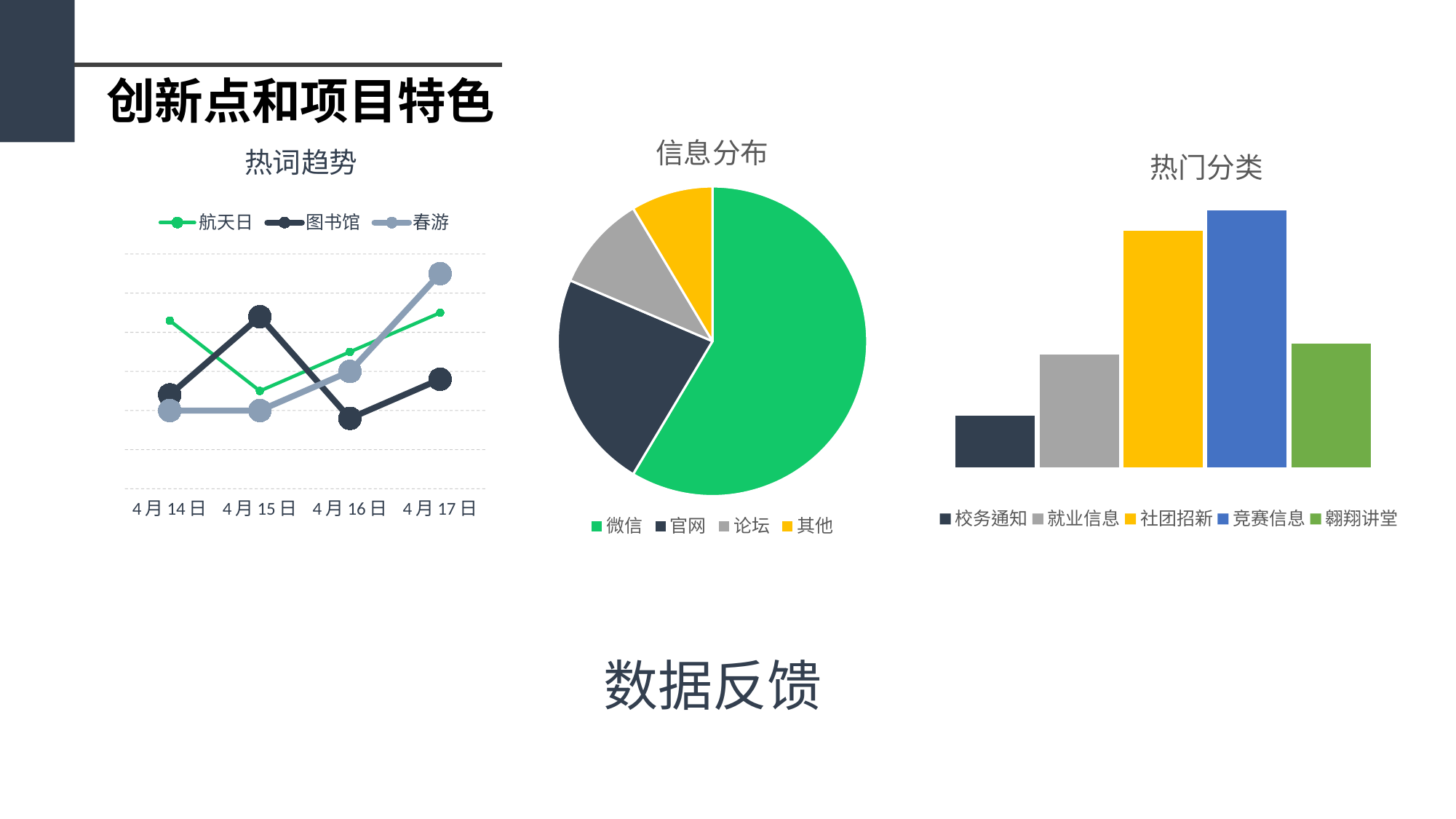

### Chart: 热门分类

| Category | 校务通知 | 就业信息 | 社团招新 | 竞赛信息 | 翱翔讲堂 |
|---|---|---|---|---|---|
| 1 | 5.0 | 11.0 | 23.0 | 25.0 | 12.0 |
创新点和项目特色

### Chart:

| Category | 信息分布 |
|---|---|
| 微信 | 8.2 |
| 官网 | 3.2 |
| 论坛 | 1.4 |
| 其他 | 1.2 |

### Chart: 热词趋势

| Category | 航天日 | 图书馆 | 春游 |
|---|---|---|---|
| 42839 | 4.3 | 2.4 | 2.0 |
| 42840 | 2.5 | 4.4 | 2.0 |
| 42841 | 3.5 | 1.8 | 3.0 |
| 42842 | 4.5 | 2.8 | 5.5 |
数据反馈